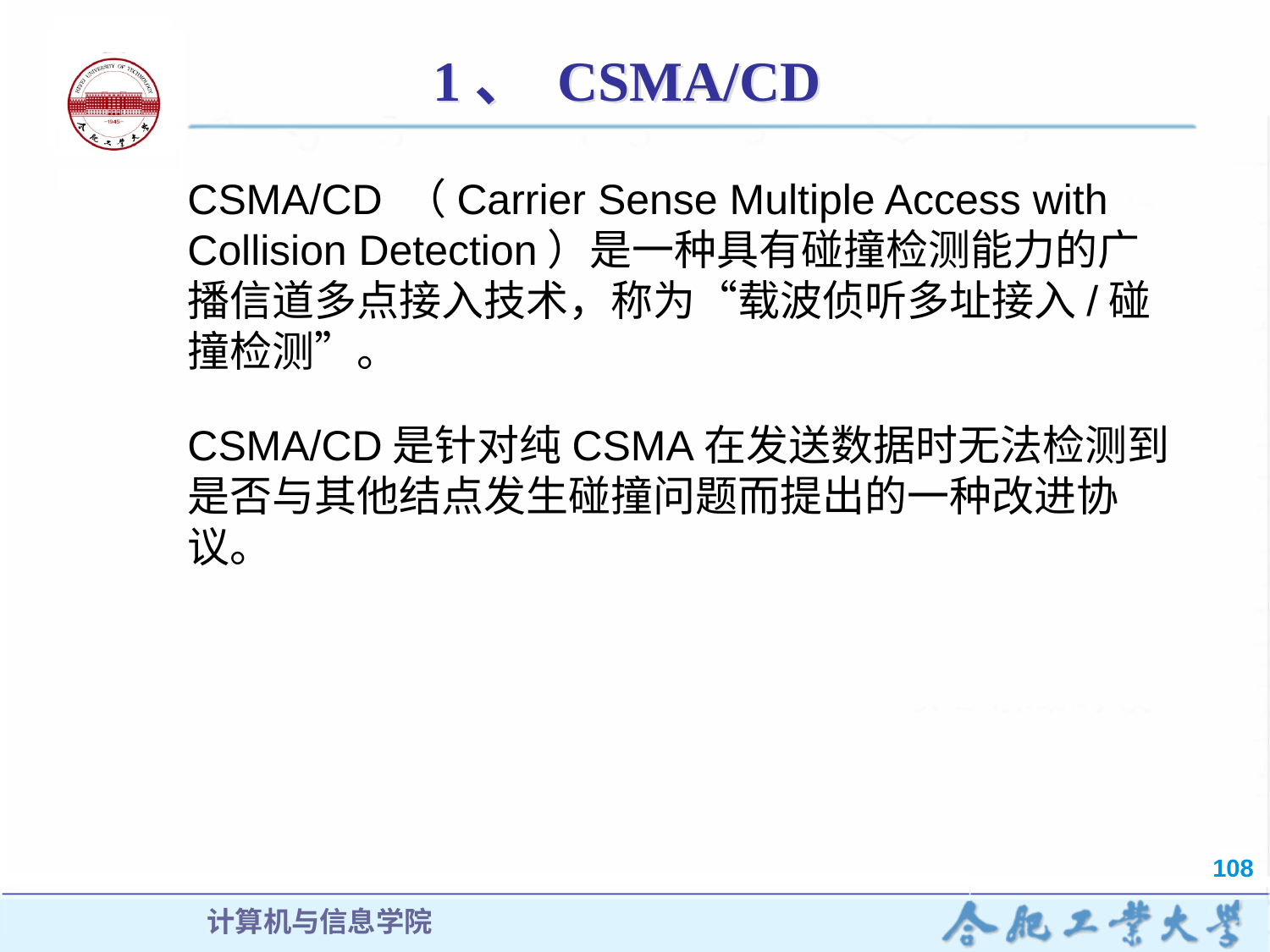

# 1、 CSMA/CD
CSMA/CD （Carrier Sense Multiple Access with Collision Detection）是一种具有碰撞检测能力的广播信道多点接入技术，称为“载波侦听多址接入/碰撞检测”。
CSMA/CD是针对纯CSMA在发送数据时无法检测到是否与其他结点发生碰撞问题而提出的一种改进协议。